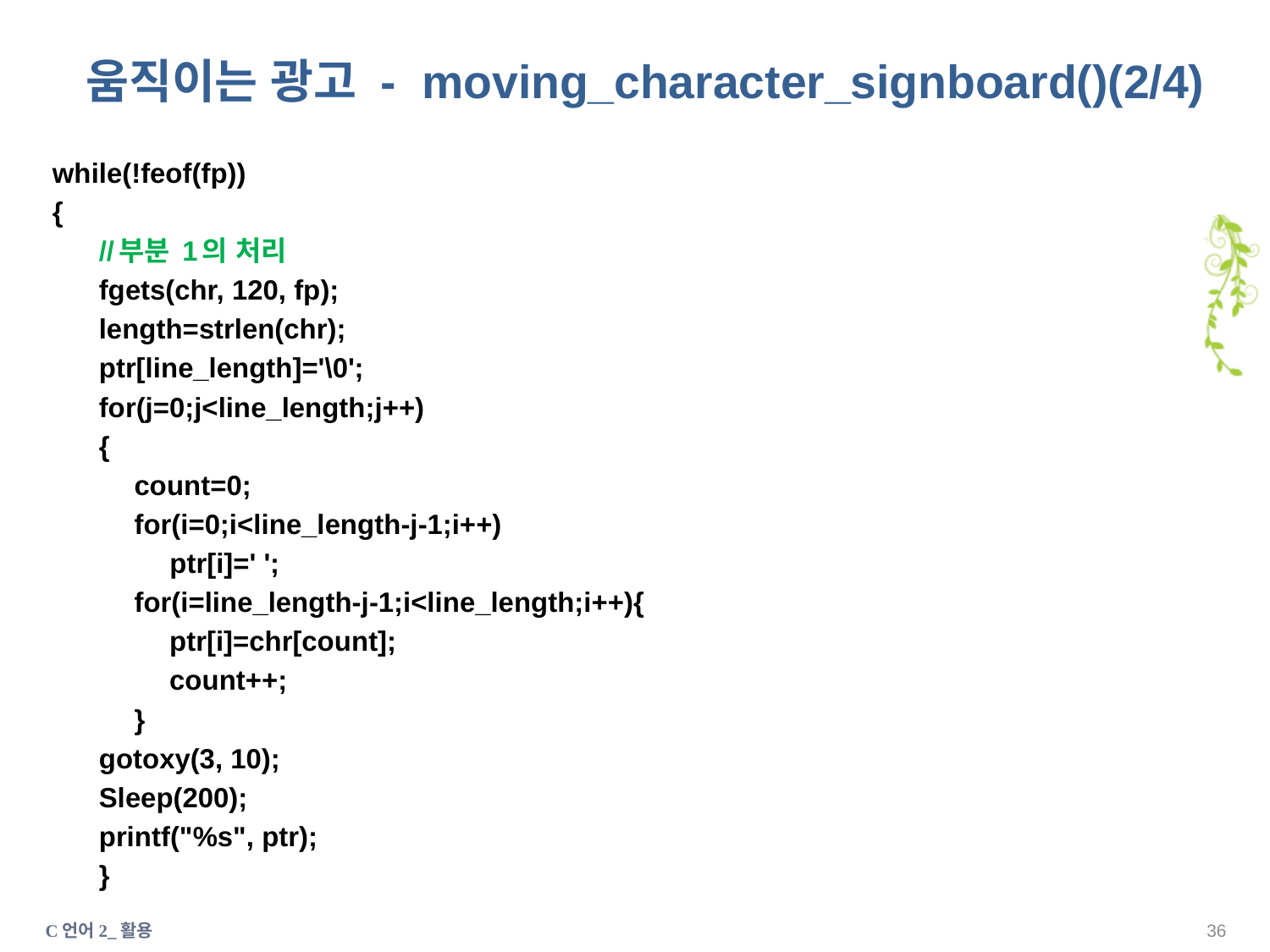

# 움직이는 광고 -  moving_character_signboard()(2/4)
while(!feof(fp))
{
//부분 1의 처리
fgets(chr, 120, fp);
length=strlen(chr);
ptr[line_length]='\0';
for(j=0;j<line_length;j++)
{
count=0;
for(i=0;i<line_length-j-1;i++)
ptr[i]=' ';
for(i=line_length-j-1;i<line_length;i++){
ptr[i]=chr[count];
count++;
}
gotoxy(3, 10);
Sleep(200);
printf("%s", ptr);
}

C언어2_활용
36